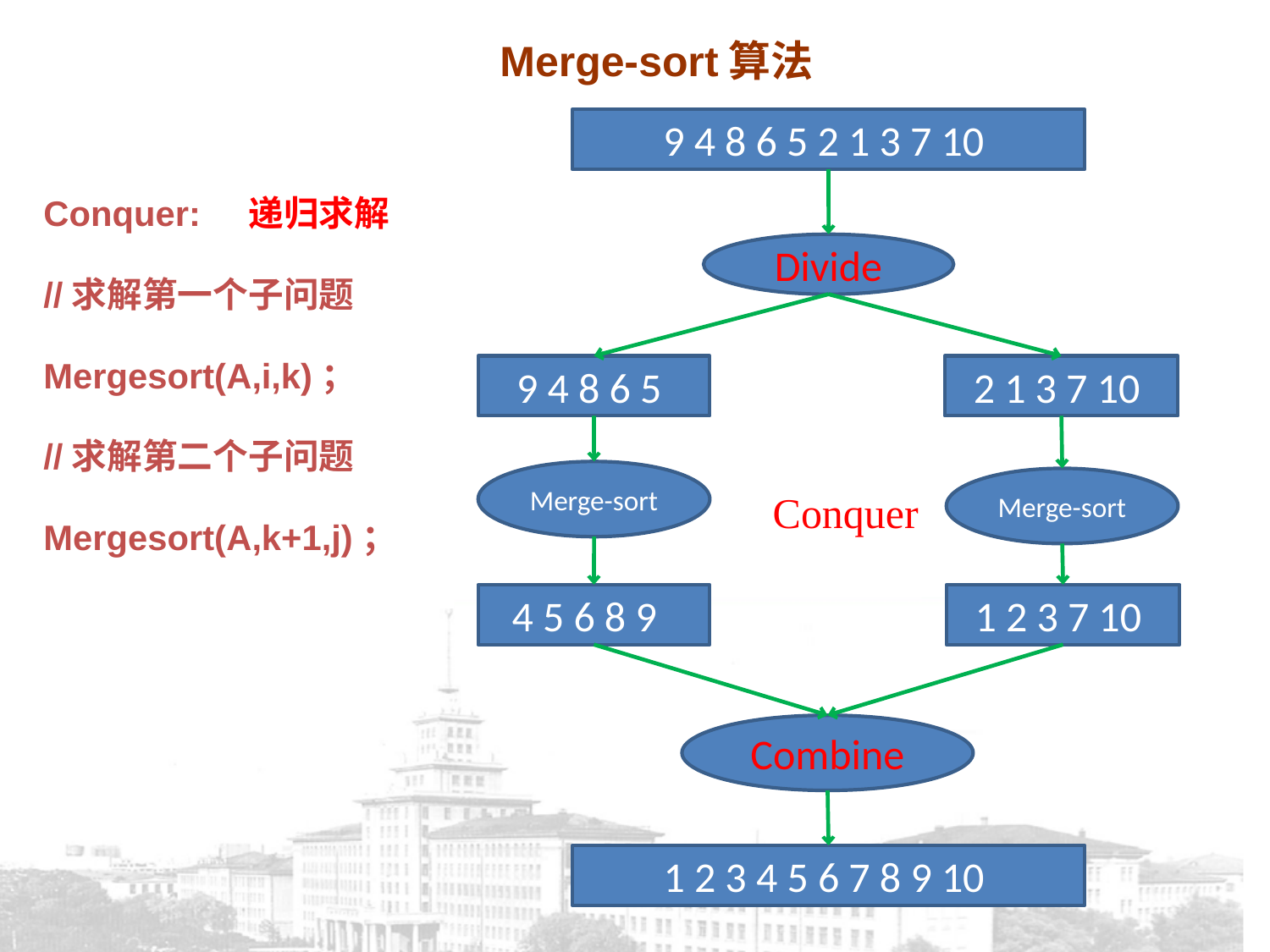

Merge-sort算法
9 4 8 6 5 2 1 3 7 10
Conquer:    递归求解
//求解第一个子问题
Mergesort(A,i,k)；
//求解第二个子问题
Mergesort(A,k+1,j)；
Divide

9 4 8 6 5
2 1 3 7 10
Merge-sort
Merge-sort
Conquer
4 5 6 8 9
1 2 3 7 10
Combine
1 2 3 4 5 6 7 8 9 10